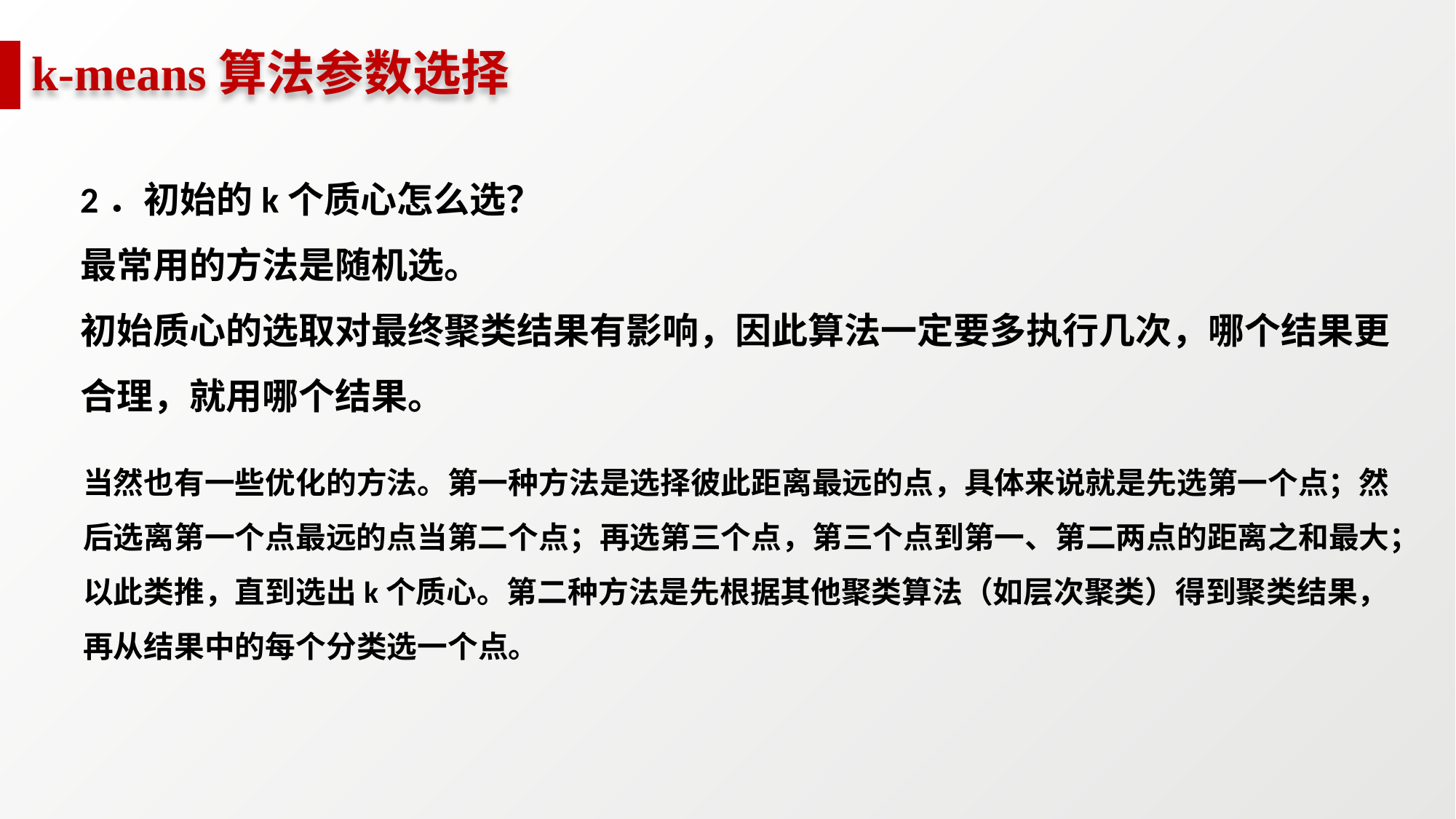

# k-means算法参数选择
2．初始的k个质心怎么选？
最常用的方法是随机选。
初始质心的选取对最终聚类结果有影响，因此算法一定要多执行几次，哪个结果更合理，就用哪个结果。
当然也有一些优化的方法。第一种方法是选择彼此距离最远的点，具体来说就是先选第一个点；然后选离第一个点最远的点当第二个点；再选第三个点，第三个点到第一、第二两点的距离之和最大；以此类推，直到选出k个质心。第二种方法是先根据其他聚类算法（如层次聚类）得到聚类结果，再从结果中的每个分类选一个点。